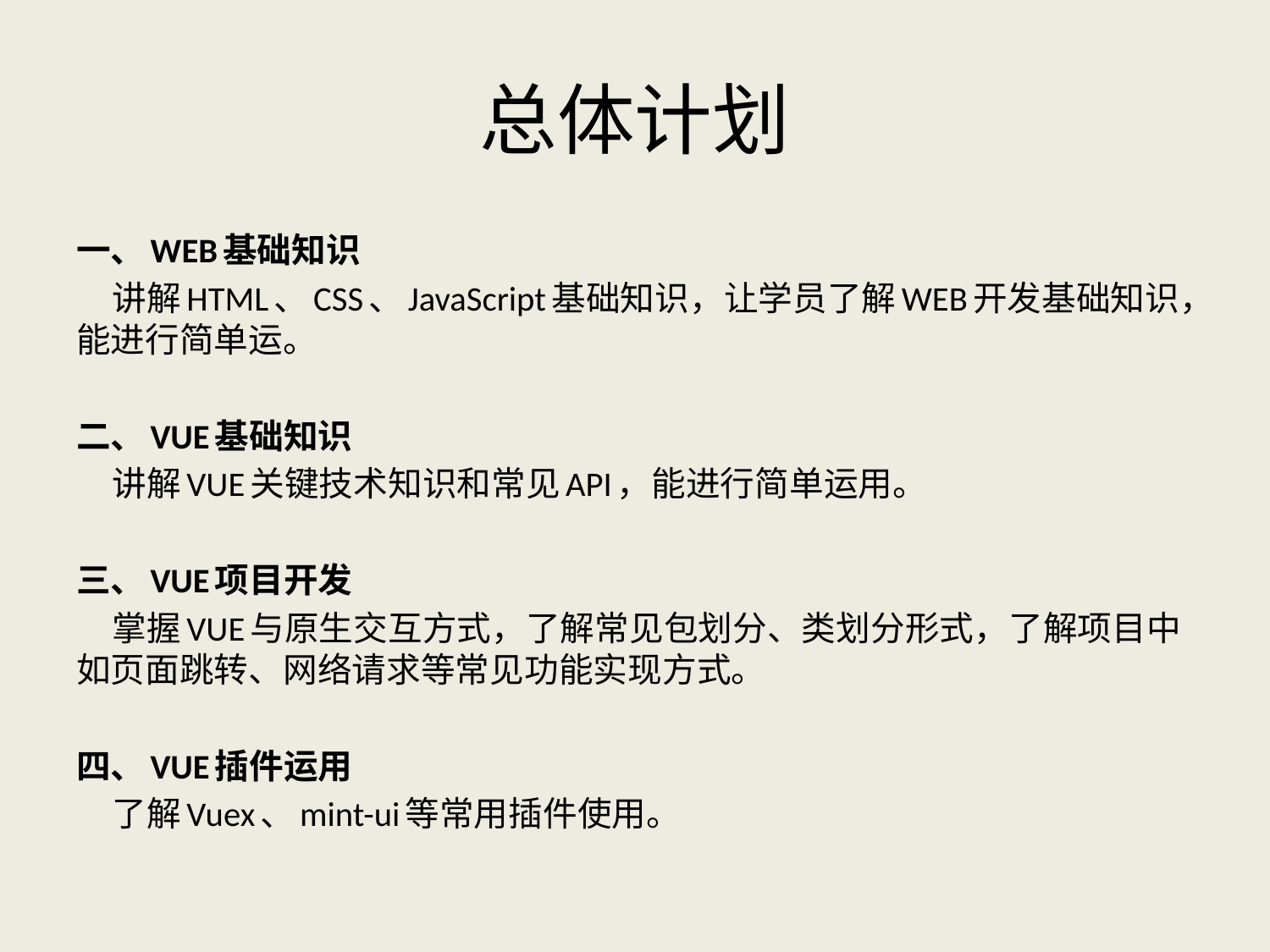

# 总体计划
一、WEB基础知识
    讲解HTML、CSS、JavaScript基础知识，让学员了解WEB开发基础知识，能进行简单运。

二、VUE基础知识
    讲解VUE关键技术知识和常见API，能进行简单运用。

三、VUE项目开发
    掌握VUE与原生交互方式，了解常见包划分、类划分形式，了解项目中如页面跳转、网络请求等常见功能实现方式。

四、VUE插件运用
    了解Vuex、mint-ui等常用插件使用。